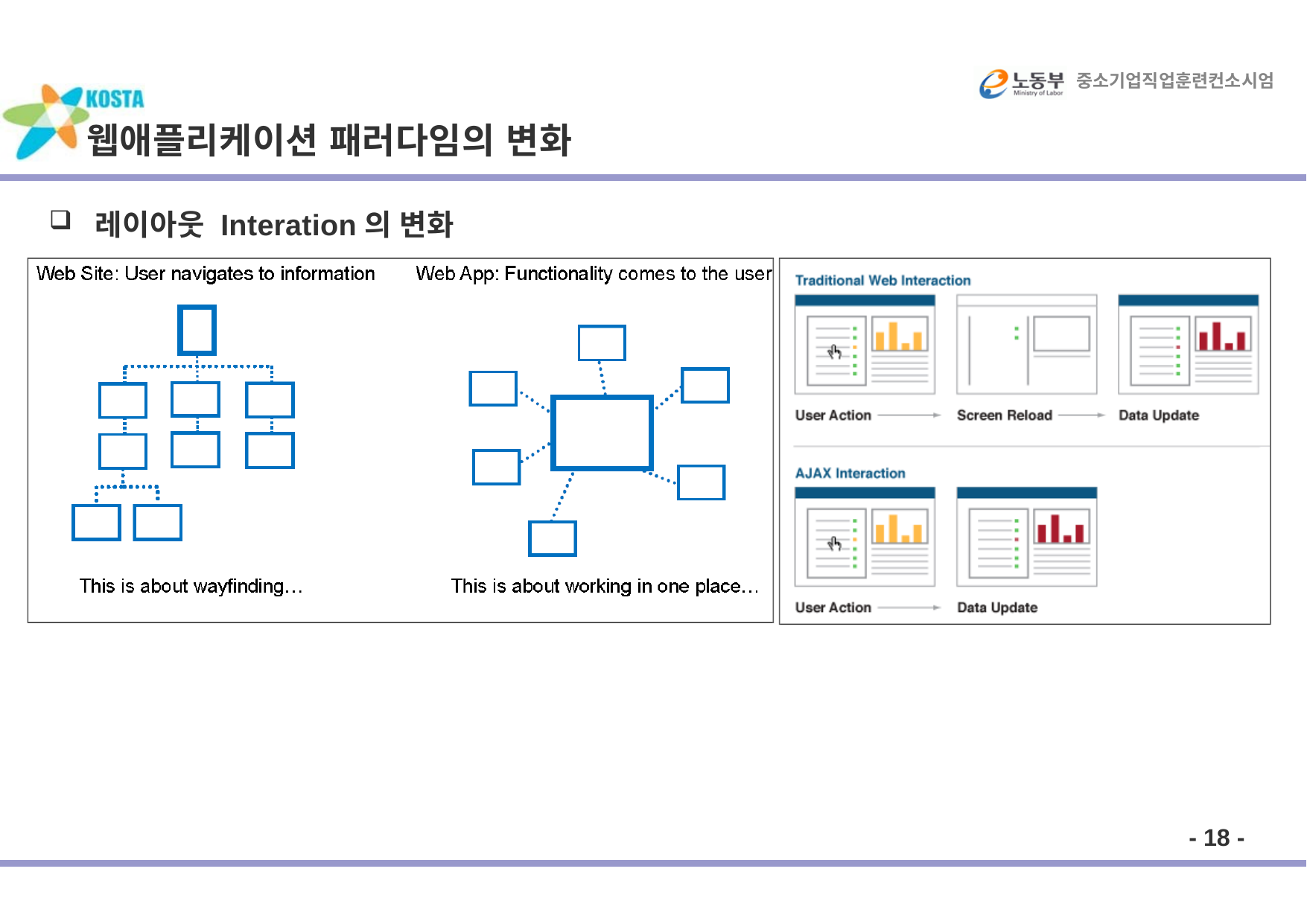

중소기업직업훈련컨소시엄
# 웹애플리케이션 패러다임의 변화
레이아웃 Interation의 변화

- 18 -